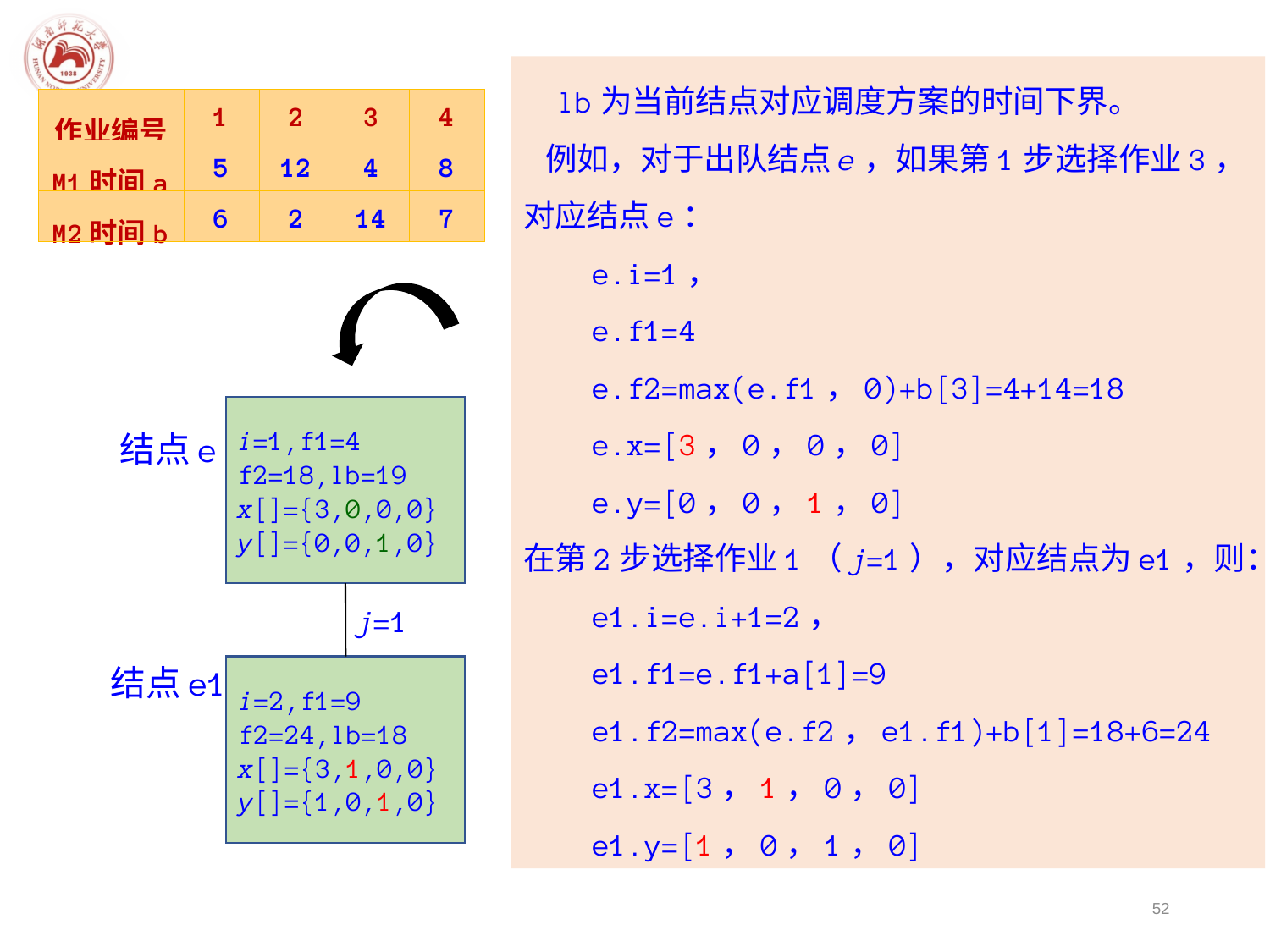

lb为当前结点对应调度方案的时间下界。
  例如，对于出队结点e，如果第1步选择作业3，对应结点e：
    e.i=1，
    e.f1=4
    e.f2=max(e.f1，0)+b[3]=4+14=18
    e.x=[3，0，0，0]
    e.y=[0，0，1，0]
在第2步选择作业1（j=1），对应结点为e1，则：
    e1.i=e.i+1=2，
    e1.f1=e.f1+a[1]=9
    e1.f2=max(e.f2，e1.f1)+b[1]=18+6=24
    e1.x=[3，1，0，0]
    e1.y=[1，0，1，0]
| 作业编号 | 1 | 2 | 3 | 4 |
| --- | --- | --- | --- | --- |
| M1时间a | 5 | 12 | 4 | 8 |
| M2时间b | 6 | 2 | 14 | 7 |

i=1,f1=4
f2=18,lb=19
x[]={3,0,0,0}
y[]={0,0,1,0}
结点e
j=1
结点e1
i=2,f1=9
f2=24,lb=18
x[]={3,1,0,0}
y[]={1,0,1,0}
52